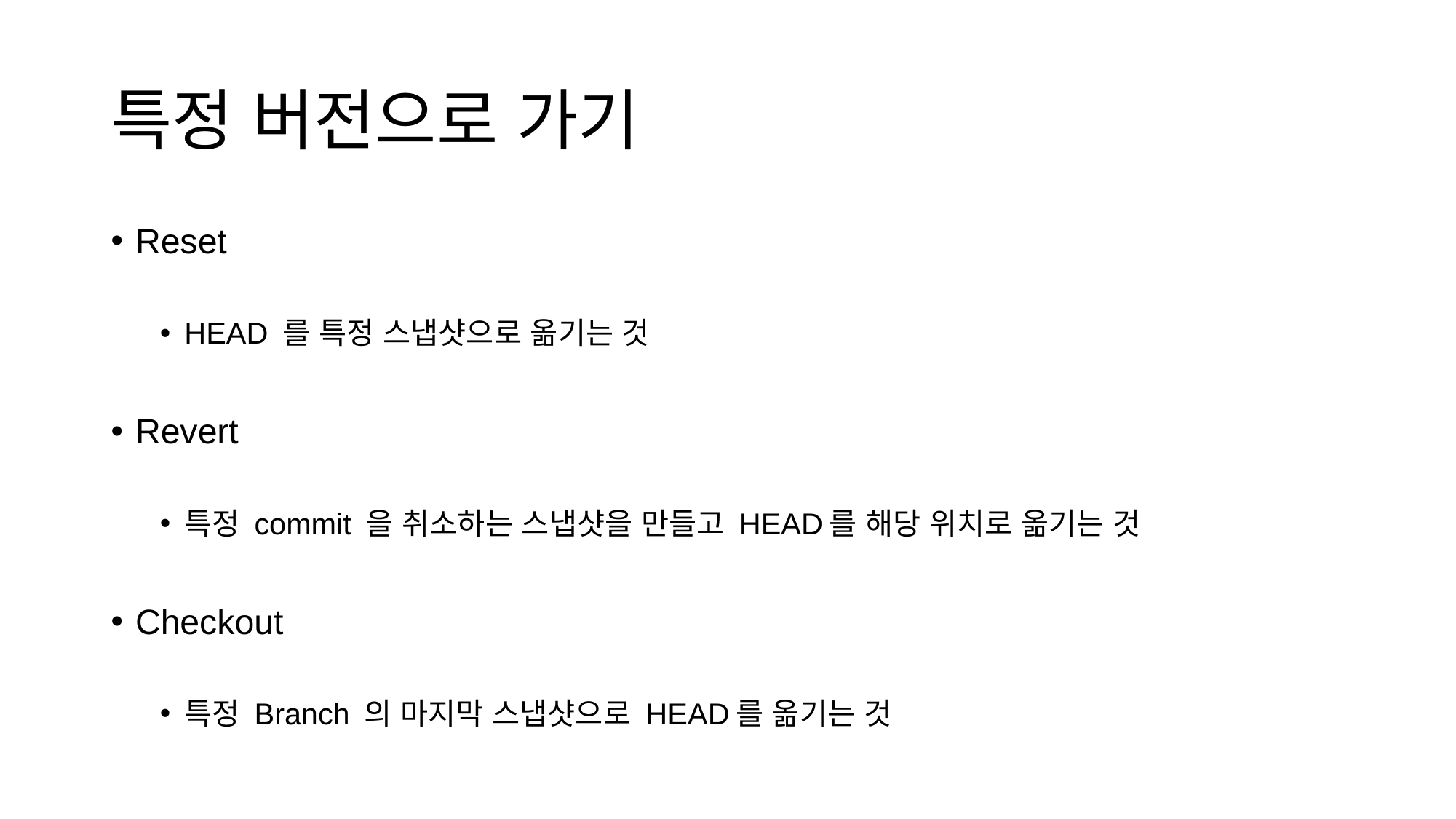

# 특정 버전으로 가기
Reset

HEAD 를 특정 스냅샷으로 옮기는 것

Revert

특정 commit 을 취소하는 스냅샷을 만들고 HEAD를 해당 위치로 옮기는 것

Checkout

특정 Branch 의 마지막 스냅샷으로 HEAD를 옮기는 것